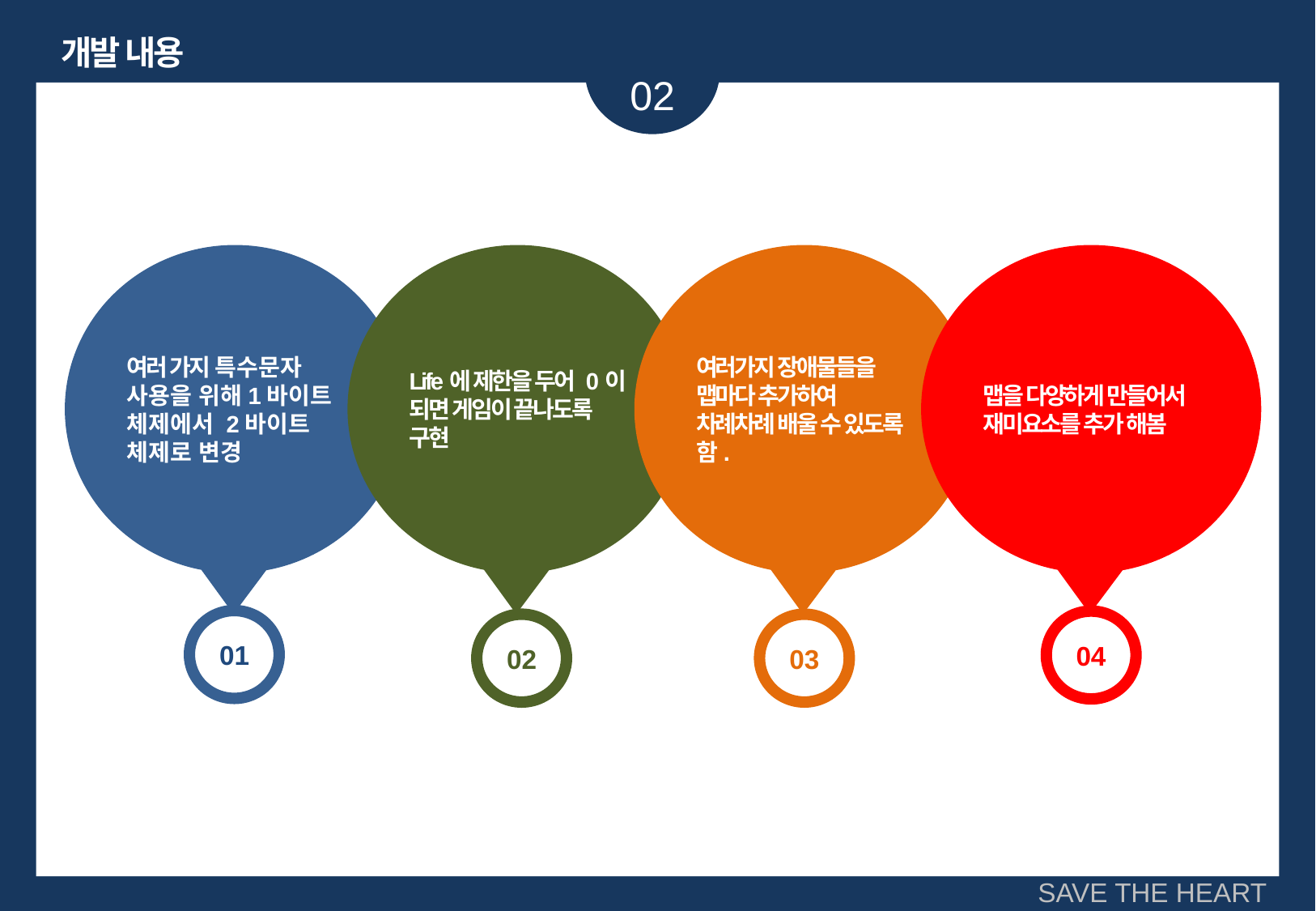

개발 내용
02

여러 가지 특수문자 사용을 위해1바이트 체제에서 2바이트 체제로 변경
Life에 제한을 두어 0이 되면 게임이 끝나도록 구현
여러가지 장애물들을 맵마다 추가하여 차례차례 배울 수 있도록 함.
맵을 다양하게 만들어서 재미요소를 추가 해봄
소제목
01
04
02
03
SAVE THE HEART